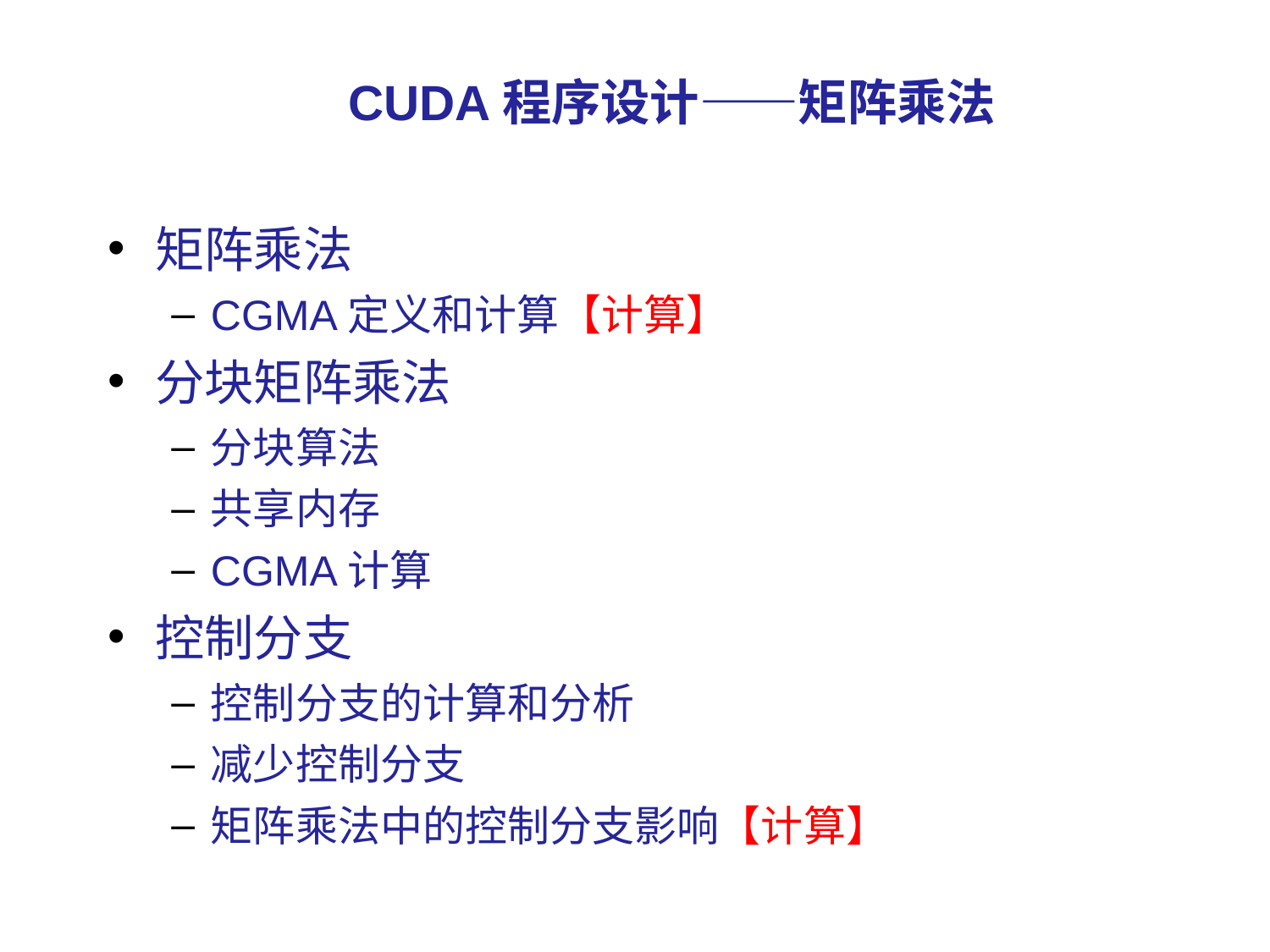

# CUDA程序设计——矩阵乘法
矩阵乘法
CGMA定义和计算【计算】
分块矩阵乘法
分块算法
共享内存
CGMA计算
控制分支
控制分支的计算和分析
减少控制分支
矩阵乘法中的控制分支影响【计算】